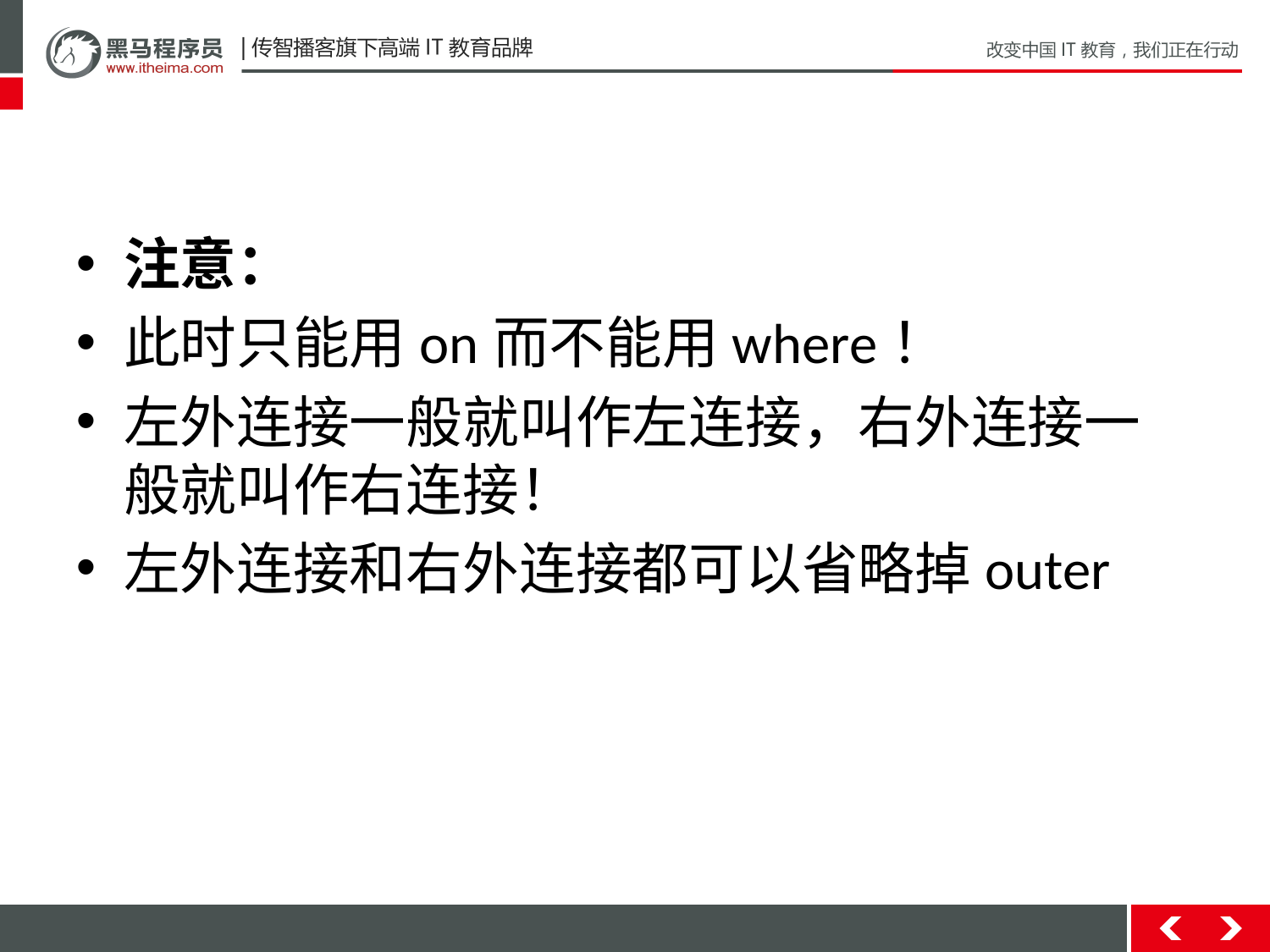

#
注意：
此时只能用on而不能用where！
左外连接一般就叫作左连接，右外连接一般就叫作右连接！
左外连接和右外连接都可以省略掉outer